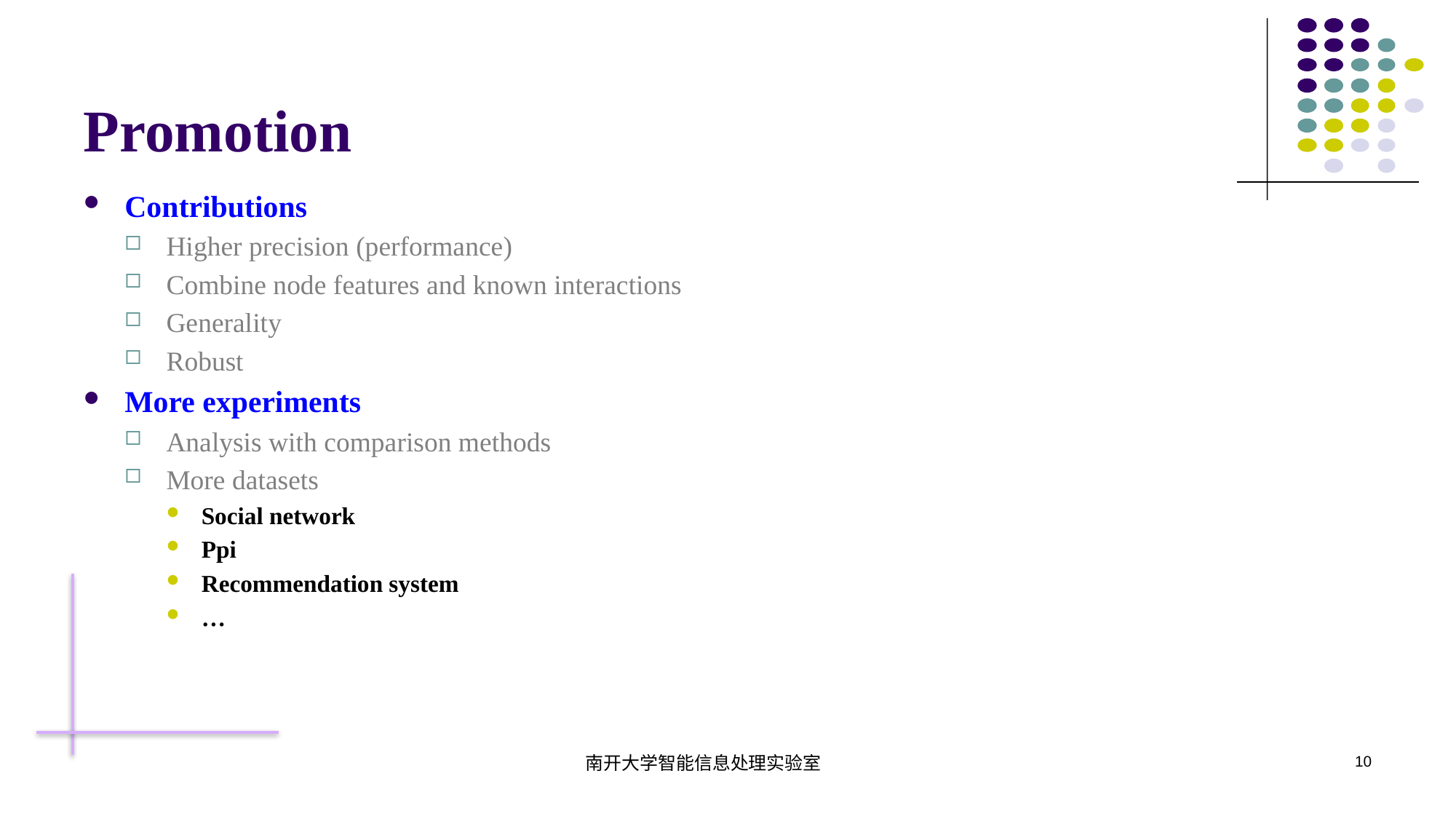

# Promotion
Contributions
Higher precision (performance)
Combine node features and known interactions
Generality
Robust
More experiments
Analysis with comparison methods
More datasets
Social network
Ppi
Recommendation system
…
南开大学智能信息处理实验室
10